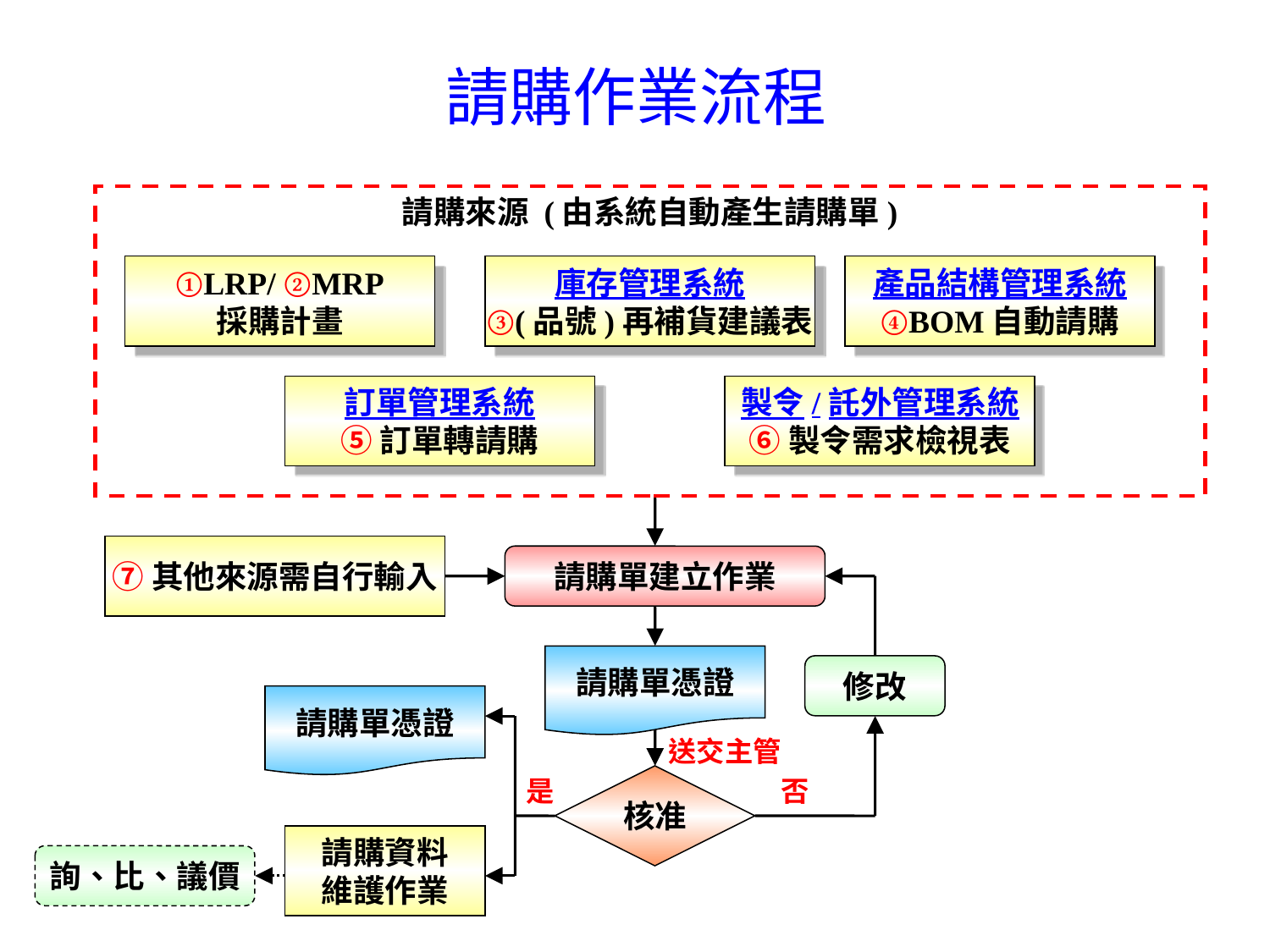

# 請購作業流程
3
請購來源 (由系統自動產生請購單)
①LRP/ ②MRP
採購計畫
庫存管理系統
③(品號)再補貨建議表
產品結構管理系統
④BOM自動請購
訂單管理系統
⑤訂單轉請購
製令/託外管理系統
⑥製令需求檢視表

⑦其他來源需自行輸入
請購單建立作業

請購單憑證
修改
請購單憑證

送交主管

是
核准
否

請購資料
維護作業
詢、比、議價